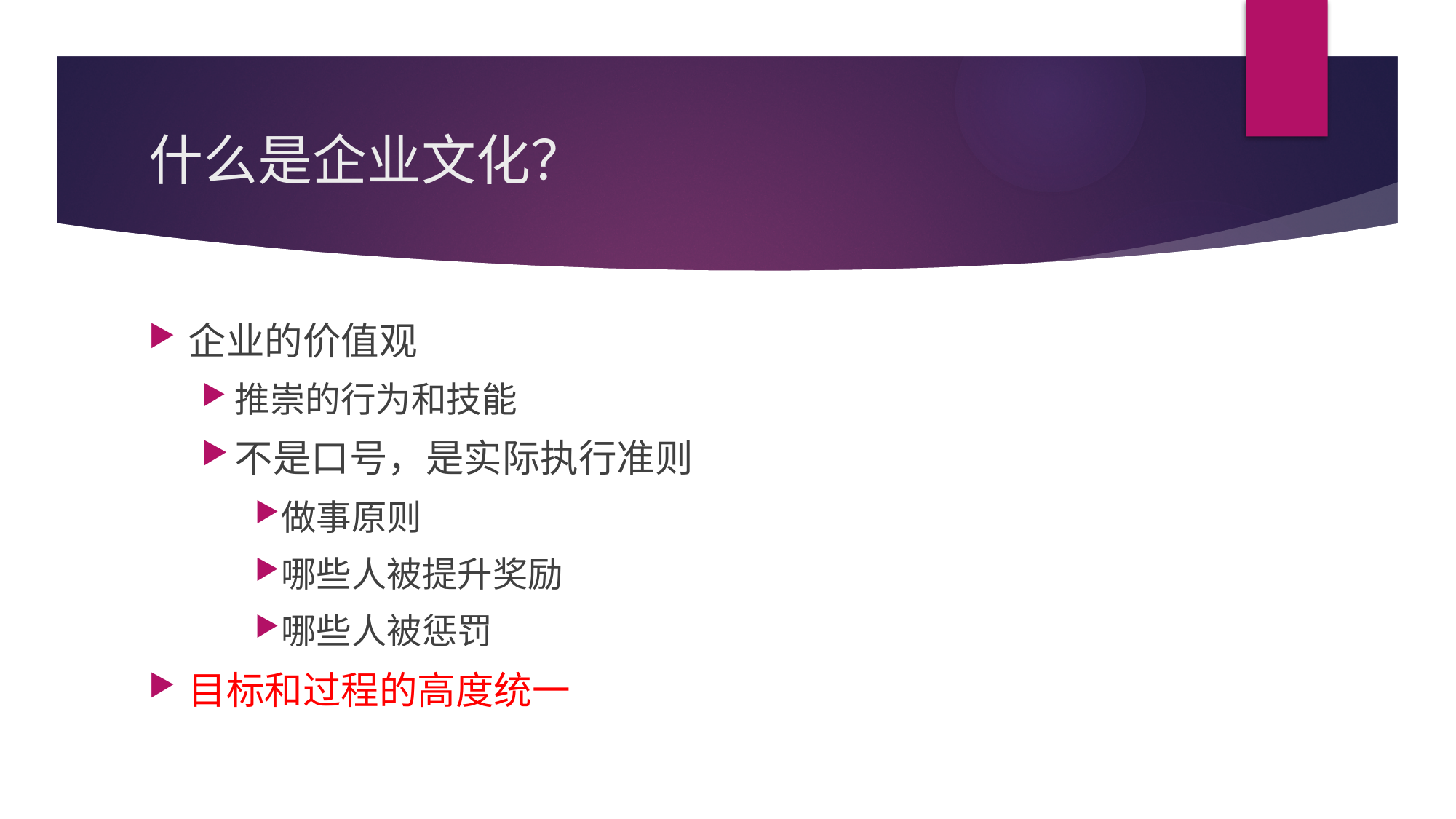

# 什么是企业文化？
企业的价值观
推崇的行为和技能
不是口号，是实际执行准则
做事原则
哪些人被提升奖励
哪些人被惩罚
目标和过程的高度统一